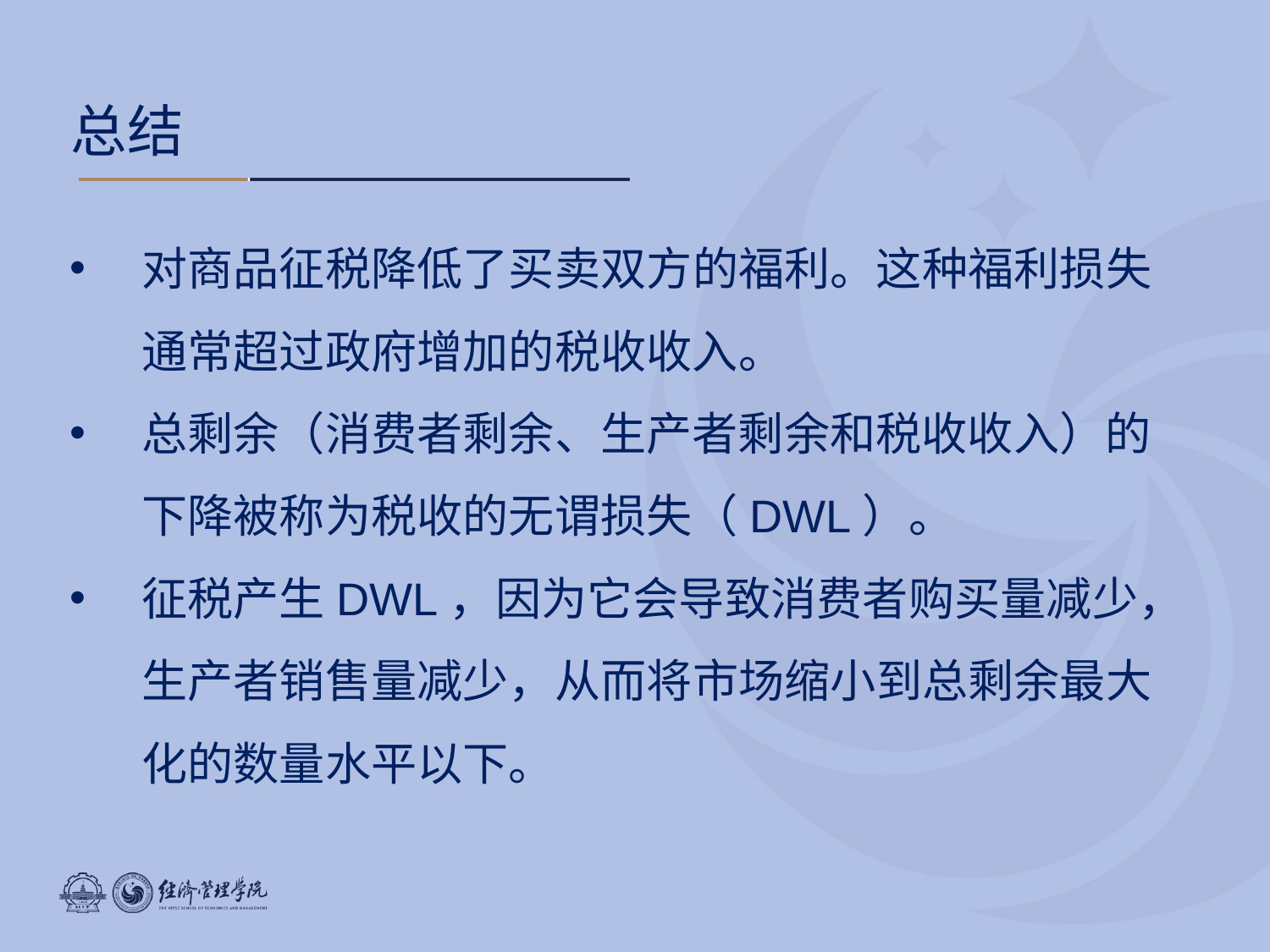

总结
对商品征税降低了买卖双方的福利。这种福利损失通常超过政府增加的税收收入。
总剩余（消费者剩余、生产者剩余和税收收入）的下降被称为税收的无谓损失（DWL）。
征税产生DWL，因为它会导致消费者购买量减少，生产者销售量减少，从而将市场缩小到总剩余最大化的数量水平以下。